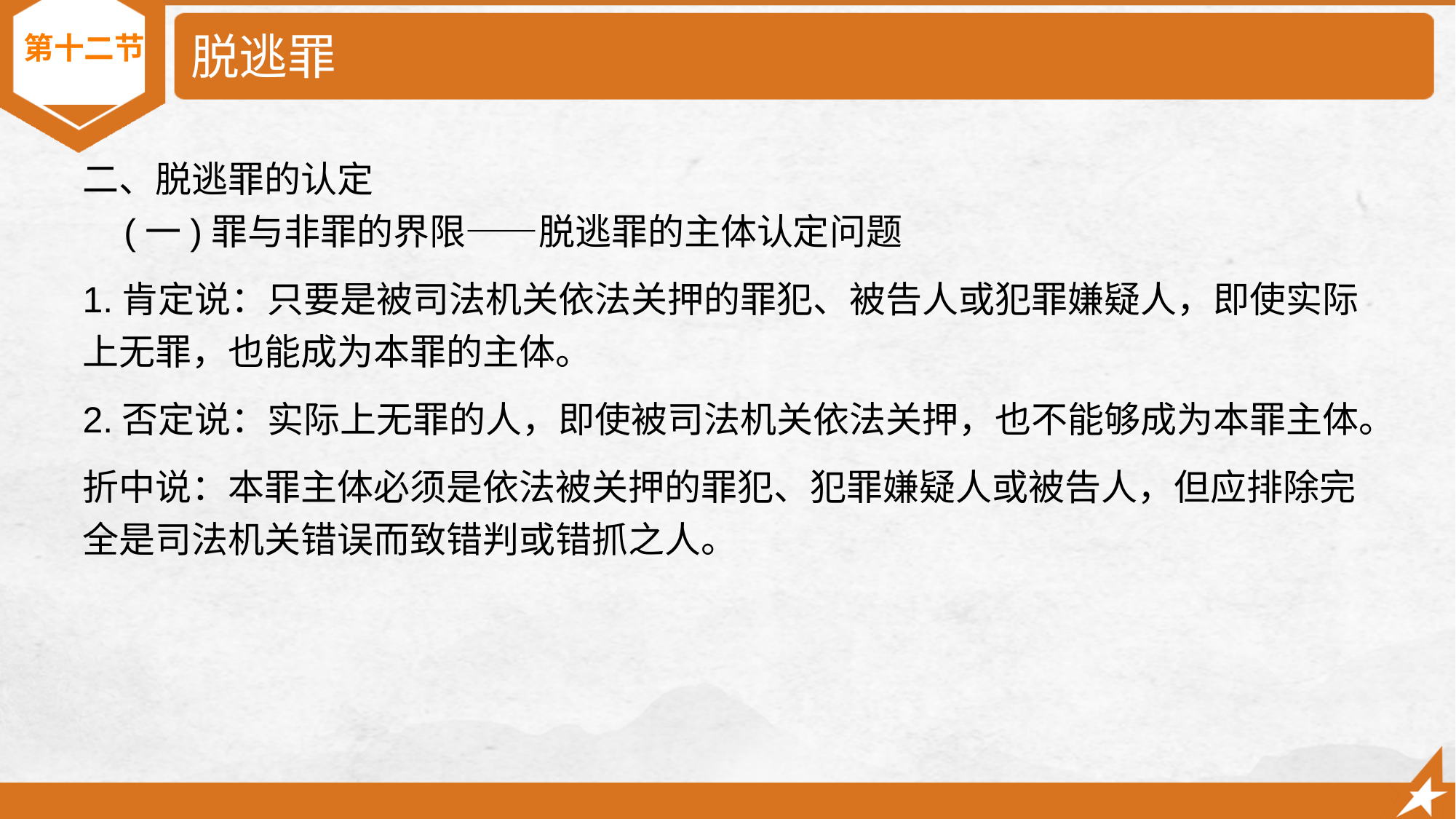

第十二节
# 脱逃罪
二、脱逃罪的认定
    (一)罪与非罪的界限——脱逃罪的主体认定问题
1.肯定说：只要是被司法机关依法关押的罪犯、被告人或犯罪嫌疑人，即使实际上无罪，也能成为本罪的主体。
2.否定说：实际上无罪的人，即使被司法机关依法关押，也不能够成为本罪主体。
折中说：本罪主体必须是依法被关押的罪犯、犯罪嫌疑人或被告人，但应排除完全是司法机关错误而致错判或错抓之人。